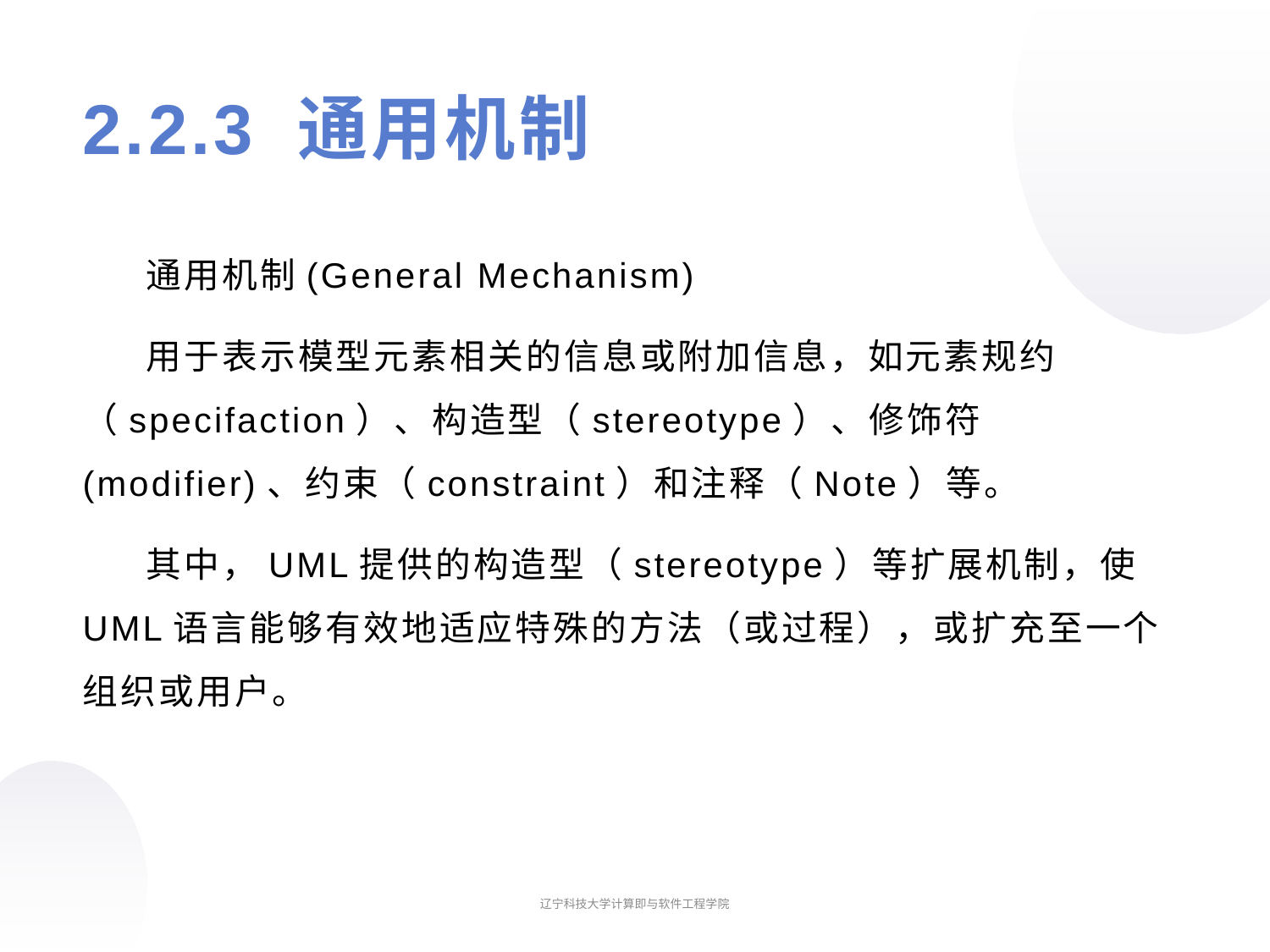

# 2.2.3 通用机制
通用机制(General Mechanism)
用于表示模型元素相关的信息或附加信息，如元素规约（specifaction）、构造型（stereotype）、修饰符(modifier)、约束（constraint）和注释（Note）等。
其中，UML提供的构造型（stereotype）等扩展机制，使UML语言能够有效地适应特殊的方法（或过程），或扩充至一个组织或用户。

辽宁科技大学计算即与软件工程学院
40